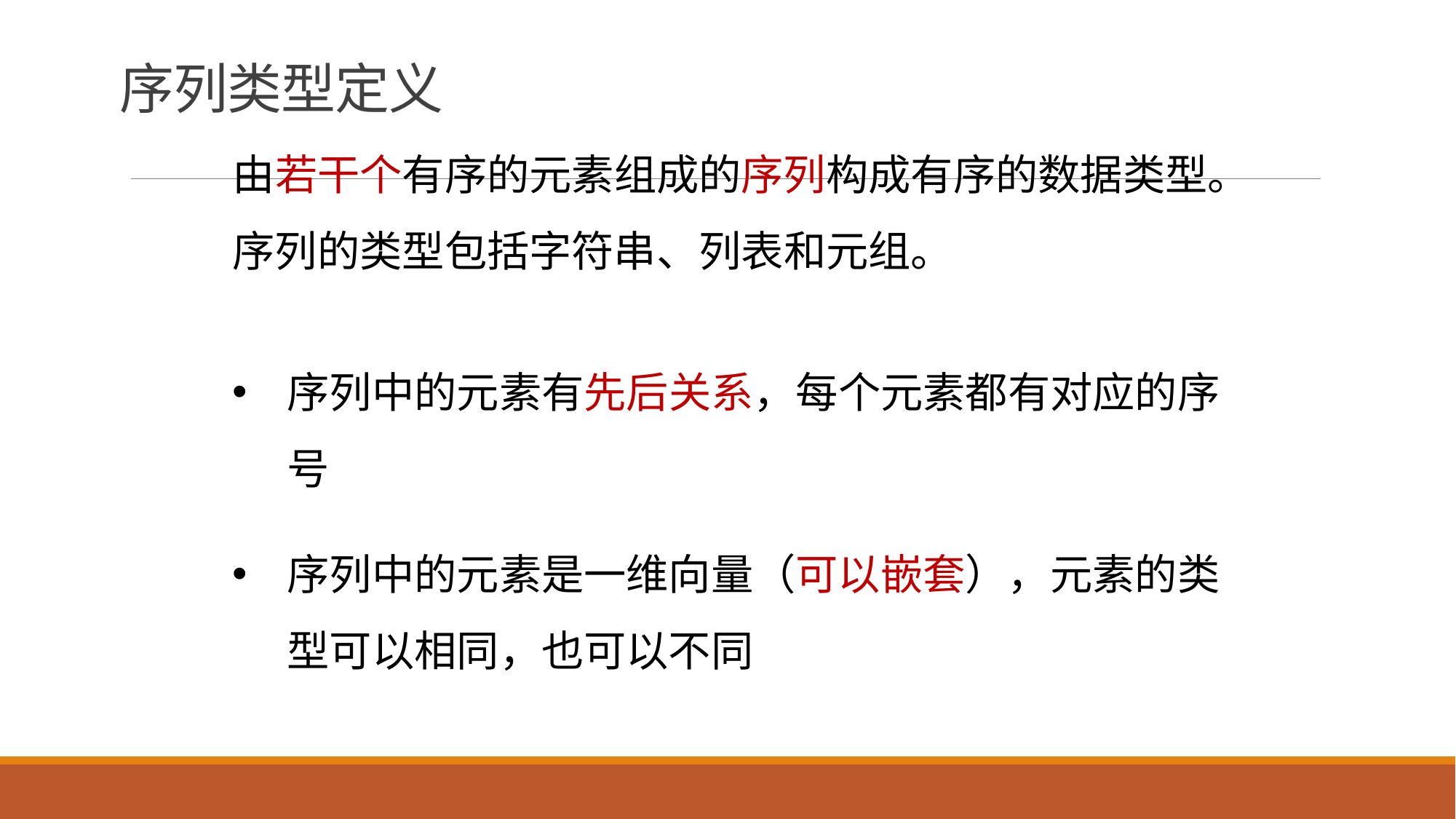

# 序列类型定义
由若干个有序的元素组成的序列构成有序的数据类型。序列的类型包括字符串、列表和元组。
序列中的元素有先后关系，每个元素都有对应的序号
序列中的元素是一维向量（可以嵌套），元素的类型可以相同，也可以不同